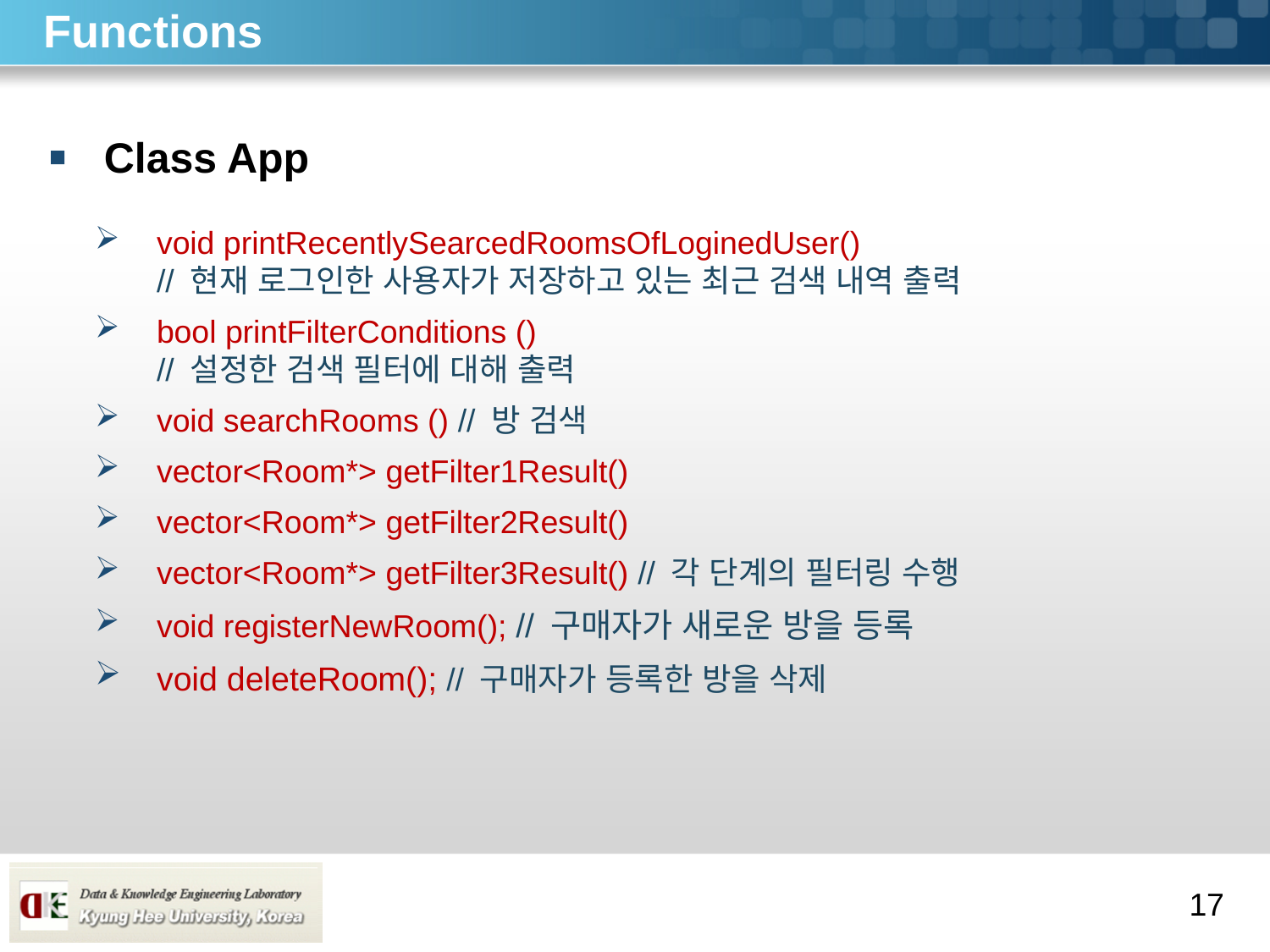

# Functions
 Class App
void printRecentlySearcedRoomsOfLoginedUser()
// 현재 로그인한 사용자가 저장하고 있는 최근 검색 내역 출력
bool printFilterConditions ()
// 설정한 검색 필터에 대해 출력
void searchRooms () // 방 검색
vector<Room*> getFilter1Result()
vector<Room*> getFilter2Result()
vector<Room*> getFilter3Result() // 각 단계의 필터링 수행
void registerNewRoom(); // 구매자가 새로운 방을 등록
void deleteRoom(); // 구매자가 등록한 방을 삭제